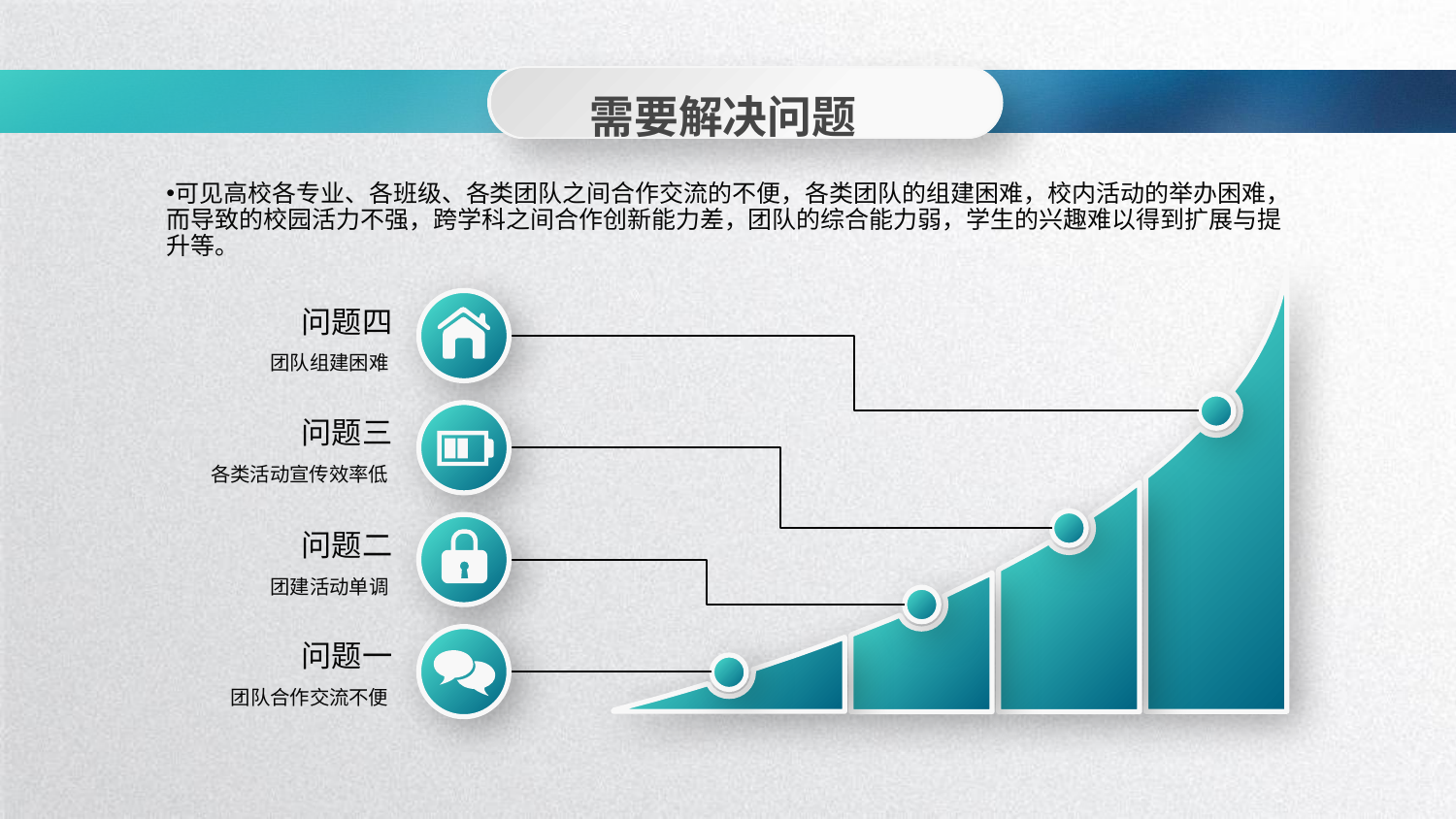

需要解决问题

可见高校各专业、各班级、各类团队之间合作交流的不便，各类团队的组建困难，校内活动的举办困难，而导致的校园活力不强，跨学科之间合作创新能力差，团队的综合能力弱，学生的兴趣难以得到扩展与提升等。

问题四

团队组建困难

问题三

各类活动宣传效率低

问题二

团建活动单调

问题一

团队合作交流不便

延时文字，不要可以删除